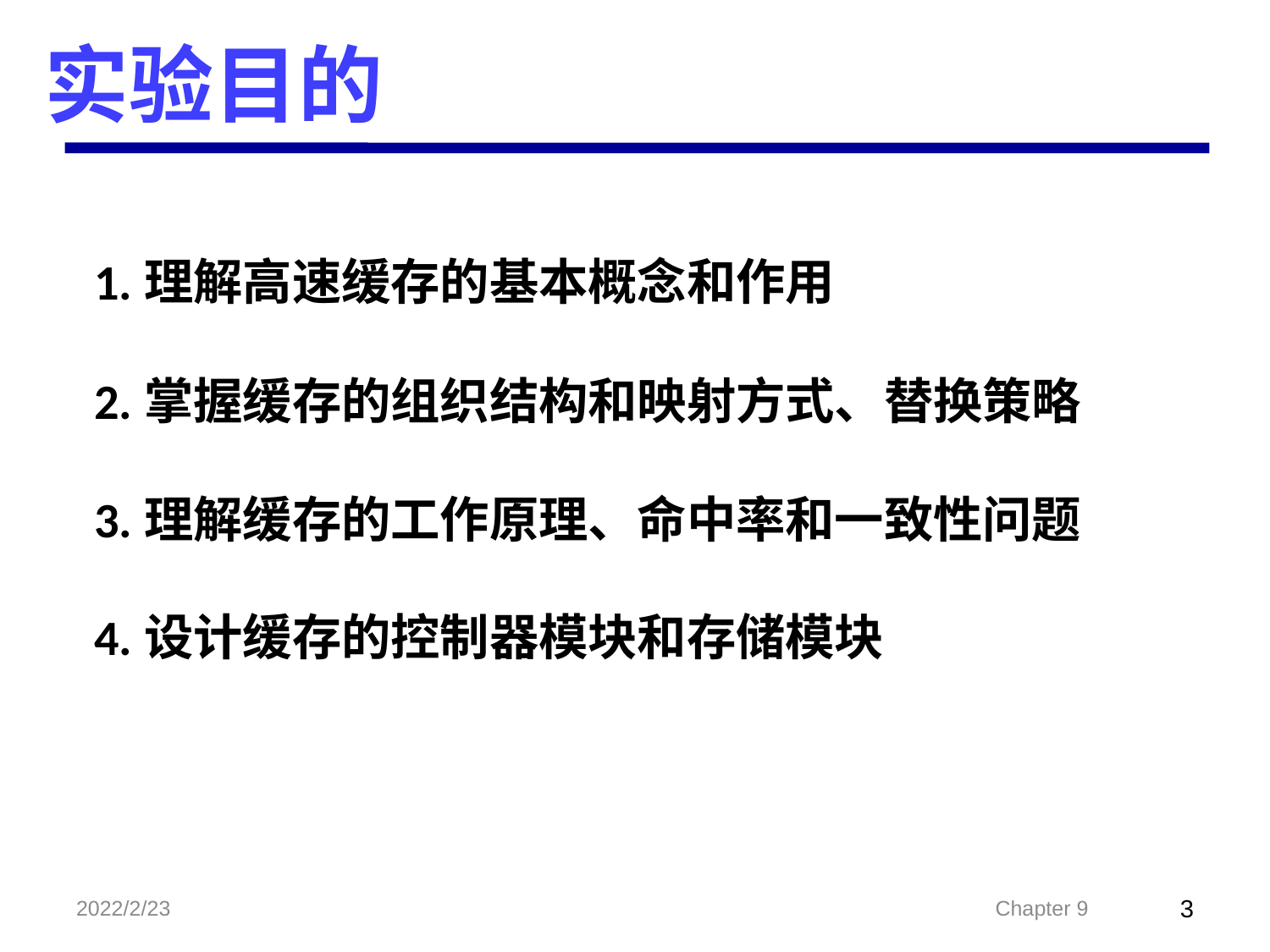

# 实验目的
1.理解高速缓存的基本概念和作用
2.掌握缓存的组织结构和映射方式、替换策略
3.理解缓存的工作原理、命中率和一致性问题
4.设计缓存的控制器模块和存储模块
2022/2/23
Chapter 9
3